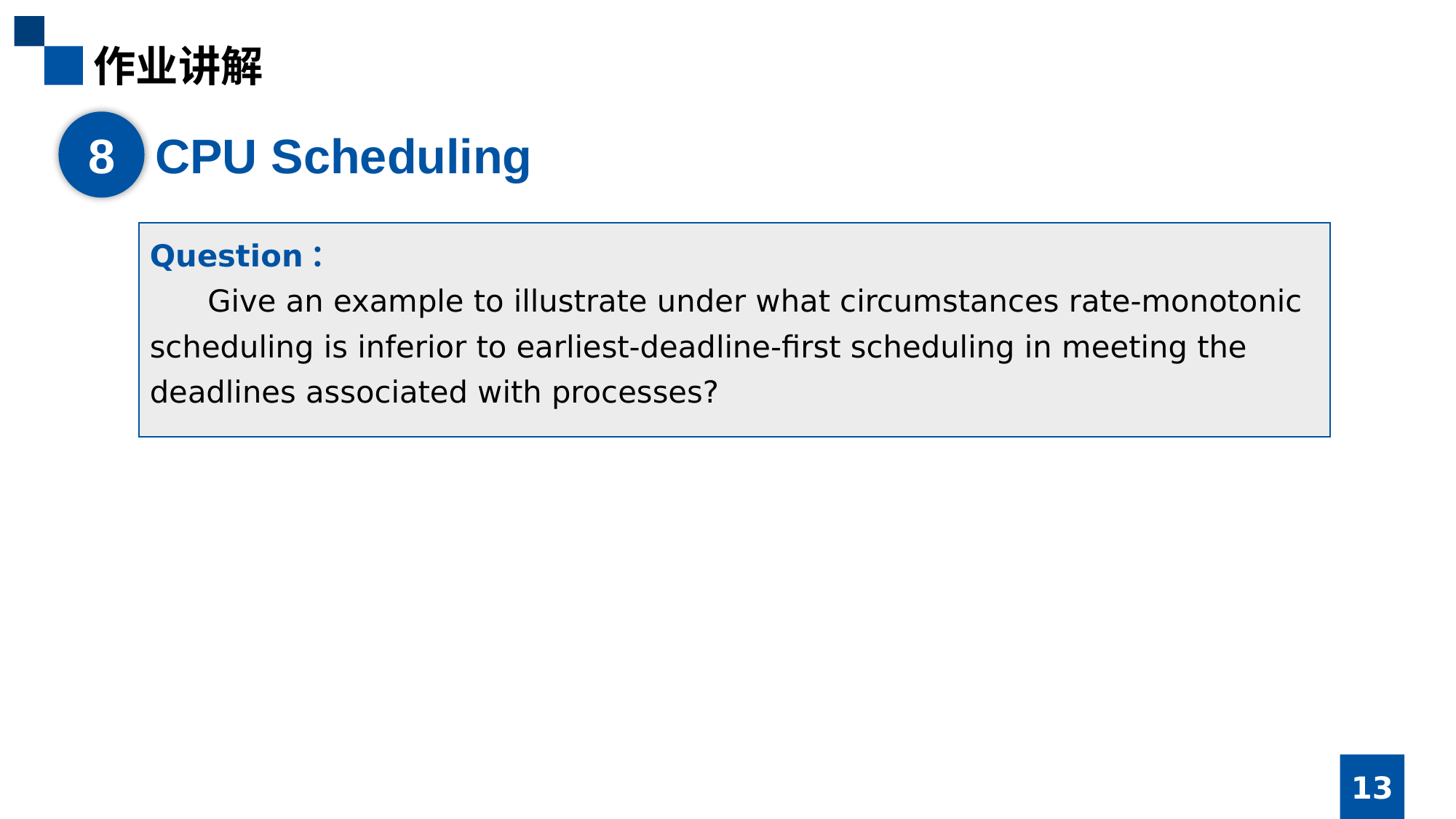

作业讲解
8
CPU Scheduling
Question：
      Give an example to illustrate under what circumstances rate-monotonic scheduling is inferior to earliest-deadline-first scheduling in meeting the deadlines associated with processes?

13